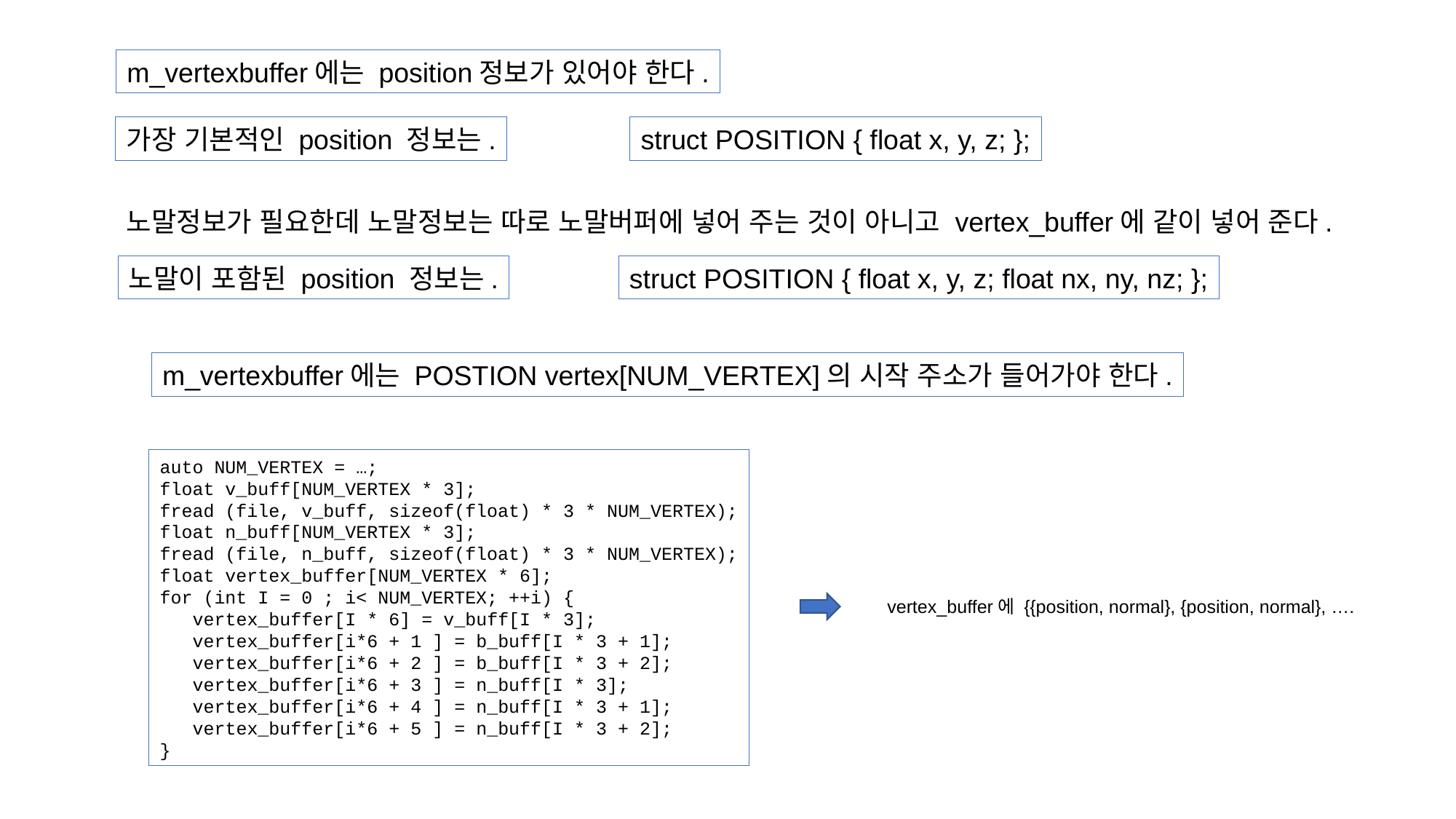

m_vertexbuffer에는 position정보가 있어야 한다.
가장 기본적인 position 정보는.
struct POSITION { float x, y, z; };
노말정보가 필요한데 노말정보는 따로 노말버퍼에 넣어 주는 것이 아니고 vertex_buffer에 같이 넣어 준다.
노말이 포함된 position 정보는.
struct POSITION { float x, y, z; float nx, ny, nz; };
m_vertexbuffer에는 POSTION vertex[NUM_VERTEX]의 시작 주소가 들어가야 한다.
auto NUM_VERTEX = …;
float v_buff[NUM_VERTEX * 3];
fread (file, v_buff, sizeof(float) * 3 * NUM_VERTEX);
float n_buff[NUM_VERTEX * 3];
fread (file, n_buff, sizeof(float) * 3 * NUM_VERTEX);
float vertex_buffer[NUM_VERTEX * 6];
for (int I = 0 ; i< NUM_VERTEX; ++i) {
   vertex_buffer[I * 6] = v_buff[I * 3];
   vertex_buffer[i*6 + 1 ] = b_buff[I * 3 + 1];
   vertex_buffer[i*6 + 2 ] = b_buff[I * 3 + 2];
   vertex_buffer[i*6 + 3 ] = n_buff[I * 3];
   vertex_buffer[i*6 + 4 ] = n_buff[I * 3 + 1];
   vertex_buffer[i*6 + 5 ] = n_buff[I * 3 + 2];
}
vertex_buffer에 {{position, normal}, {position, normal}, ….